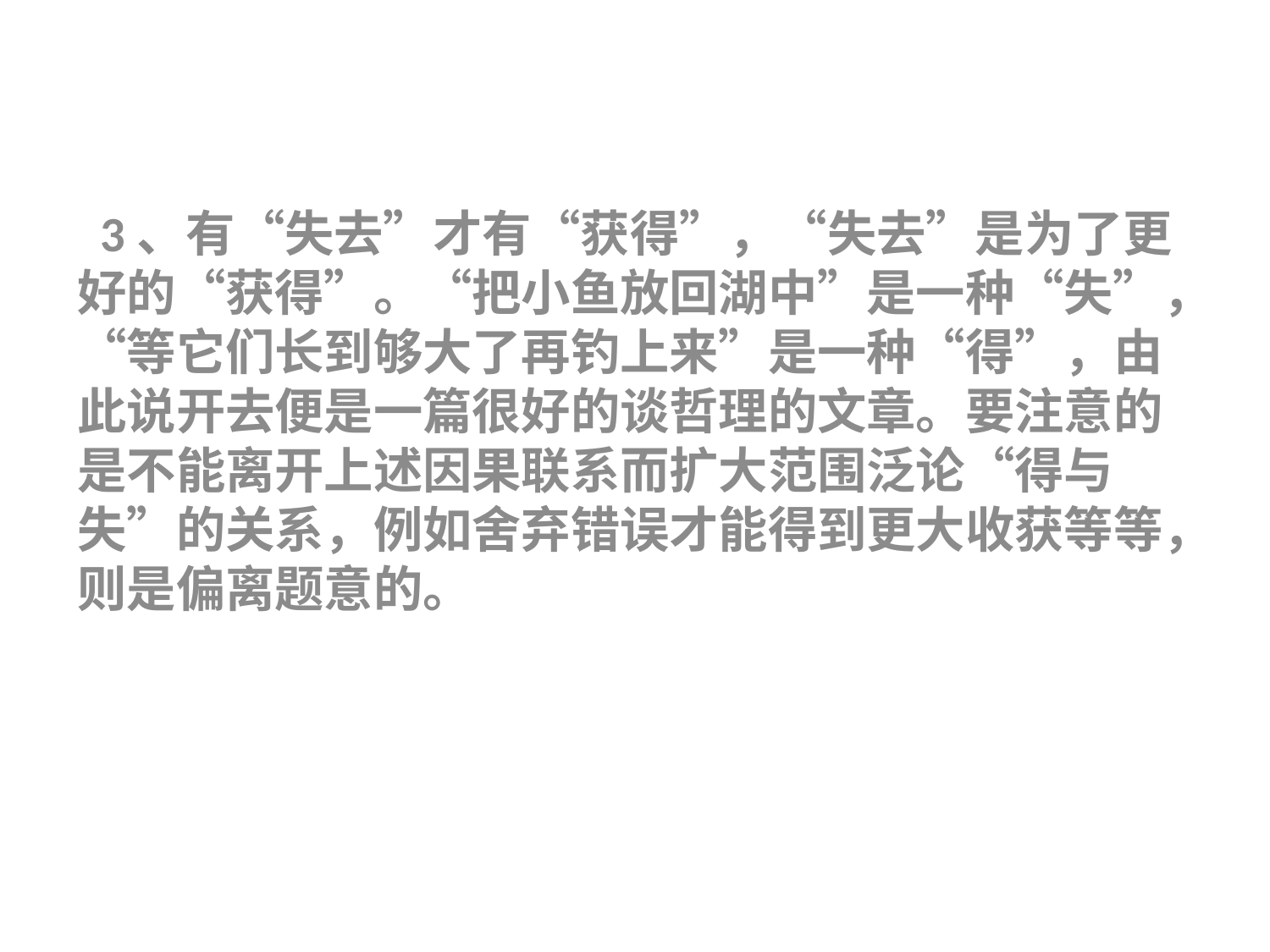

3、有“失去”才有“获得”，“失去”是为了更好的“获得”。“把小鱼放回湖中”是一种“失”，“等它们长到够大了再钓上来”是一种“得”，由此说开去便是一篇很好的谈哲理的文章。要注意的是不能离开上述因果联系而扩大范围泛论“得与失”的关系，例如舍弃错误才能得到更大收获等等，则是偏离题意的。